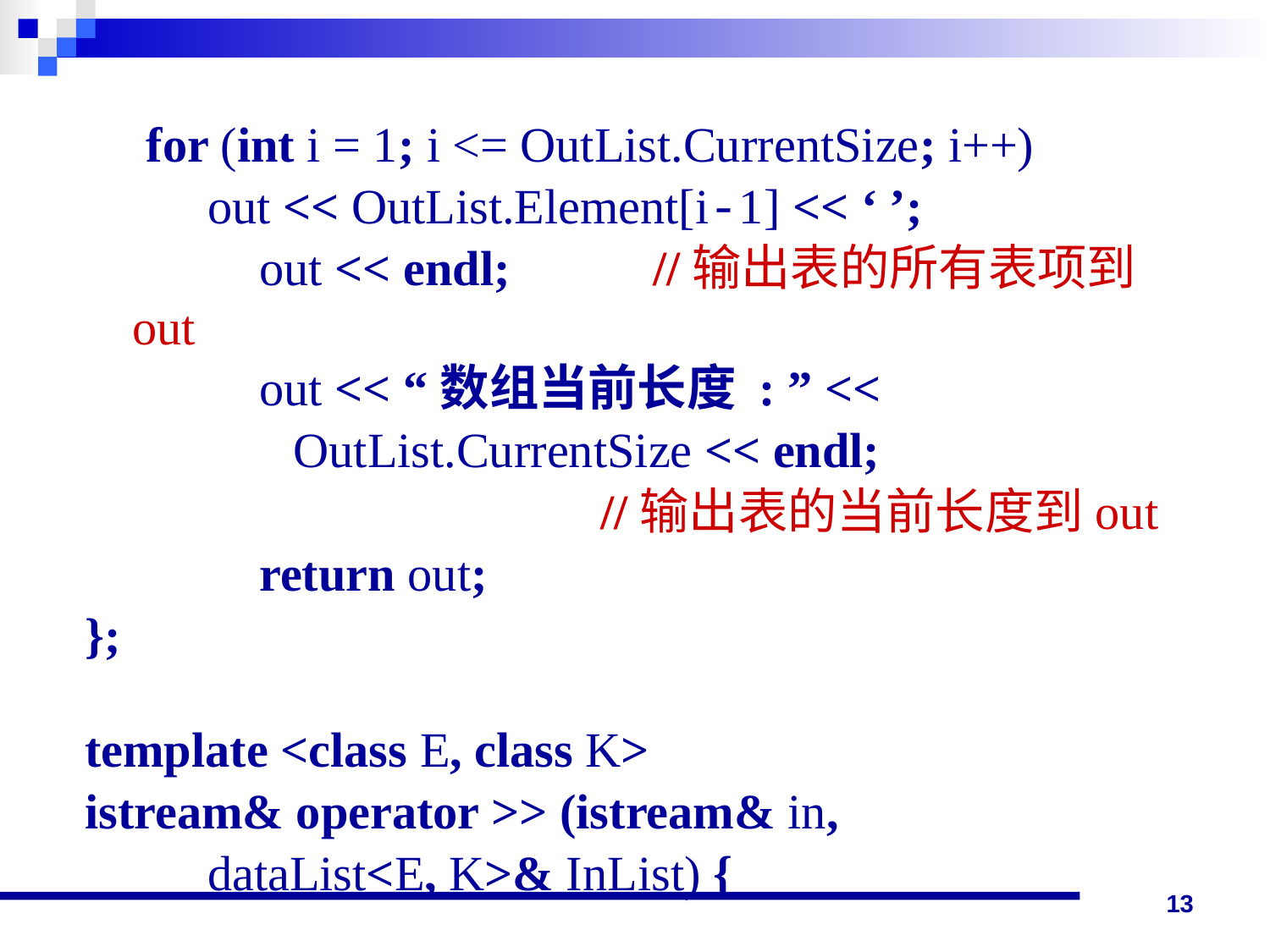

for (int i = 1; i <= OutList.CurrentSize; i++)
          out << OutList.Element[i-1] << ‘ ’;
		out << endl;		 //输出表的所有表项到out
		out << “数组当前长度 : ” <<
                 OutList.CurrentSize << endl;
                                          //输出表的当前长度到out
		return out;
};

template <class E, class K>
istream& operator >> (istream& in,
          dataList<E, K>& InList) {
13